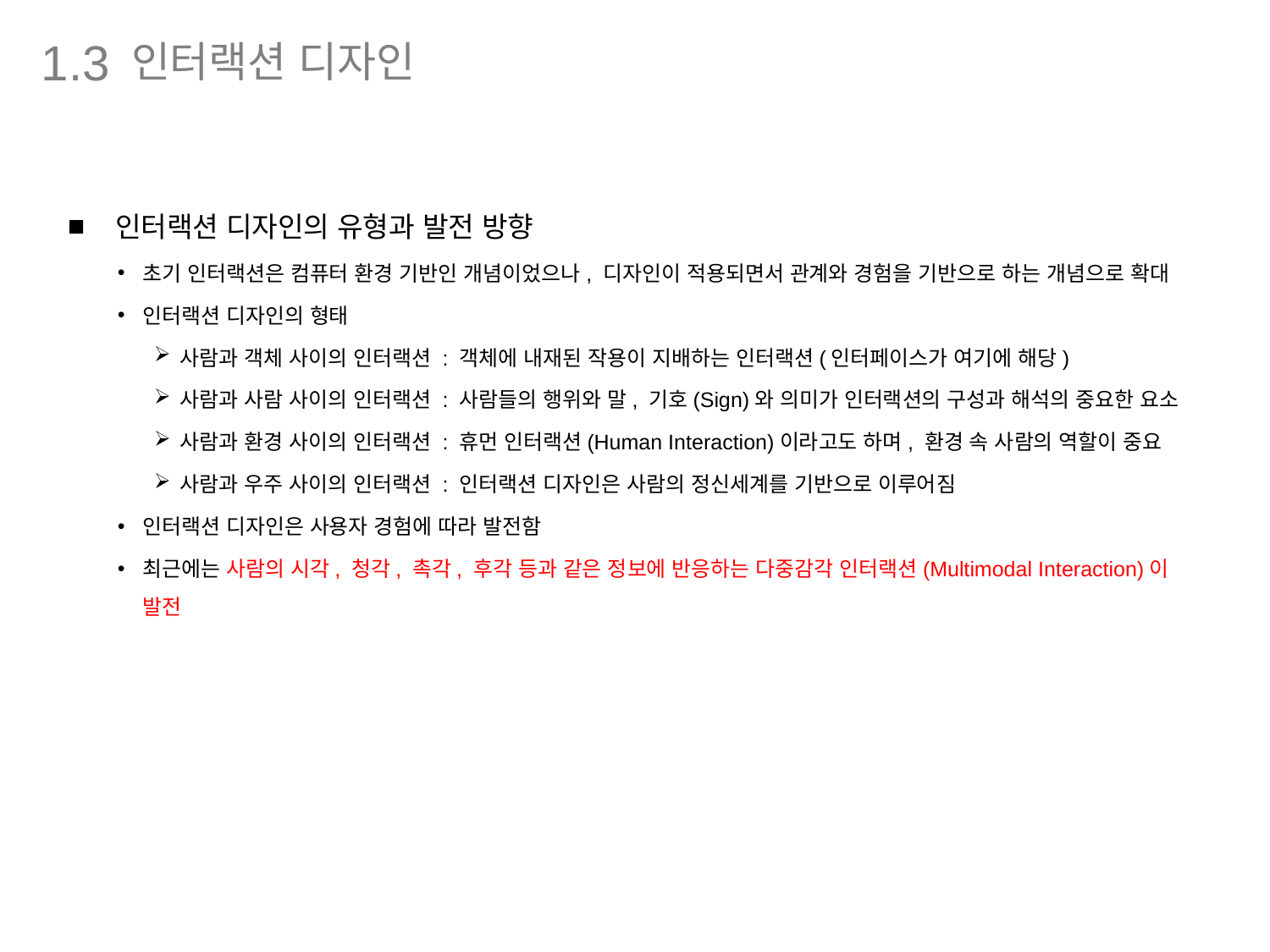

인터랙션 디자인
1.3
인터랙션 디자인의 유형과 발전 방향
초기 인터랙션은 컴퓨터 환경 기반인 개념이었으나, 디자인이 적용되면서 관계와 경험을 기반으로 하는 개념으로 확대
인터랙션 디자인의 형태
사람과 객체 사이의 인터랙션 : 객체에 내재된 작용이 지배하는 인터랙션(인터페이스가 여기에 해당)
사람과 사람 사이의 인터랙션 : 사람들의 행위와 말, 기호(Sign)와 의미가 인터랙션의 구성과 해석의 중요한 요소
사람과 환경 사이의 인터랙션 : 휴먼 인터랙션(Human Interaction)이라고도 하며, 환경 속 사람의 역할이 중요
사람과 우주 사이의 인터랙션 : 인터랙션 디자인은 사람의 정신세계를 기반으로 이루어짐
인터랙션 디자인은 사용자 경험에 따라 발전함
최근에는 사람의 시각, 청각, 촉각, 후각 등과 같은 정보에 반응하는 다중감각 인터랙션(Multimodal Interaction)이 발전